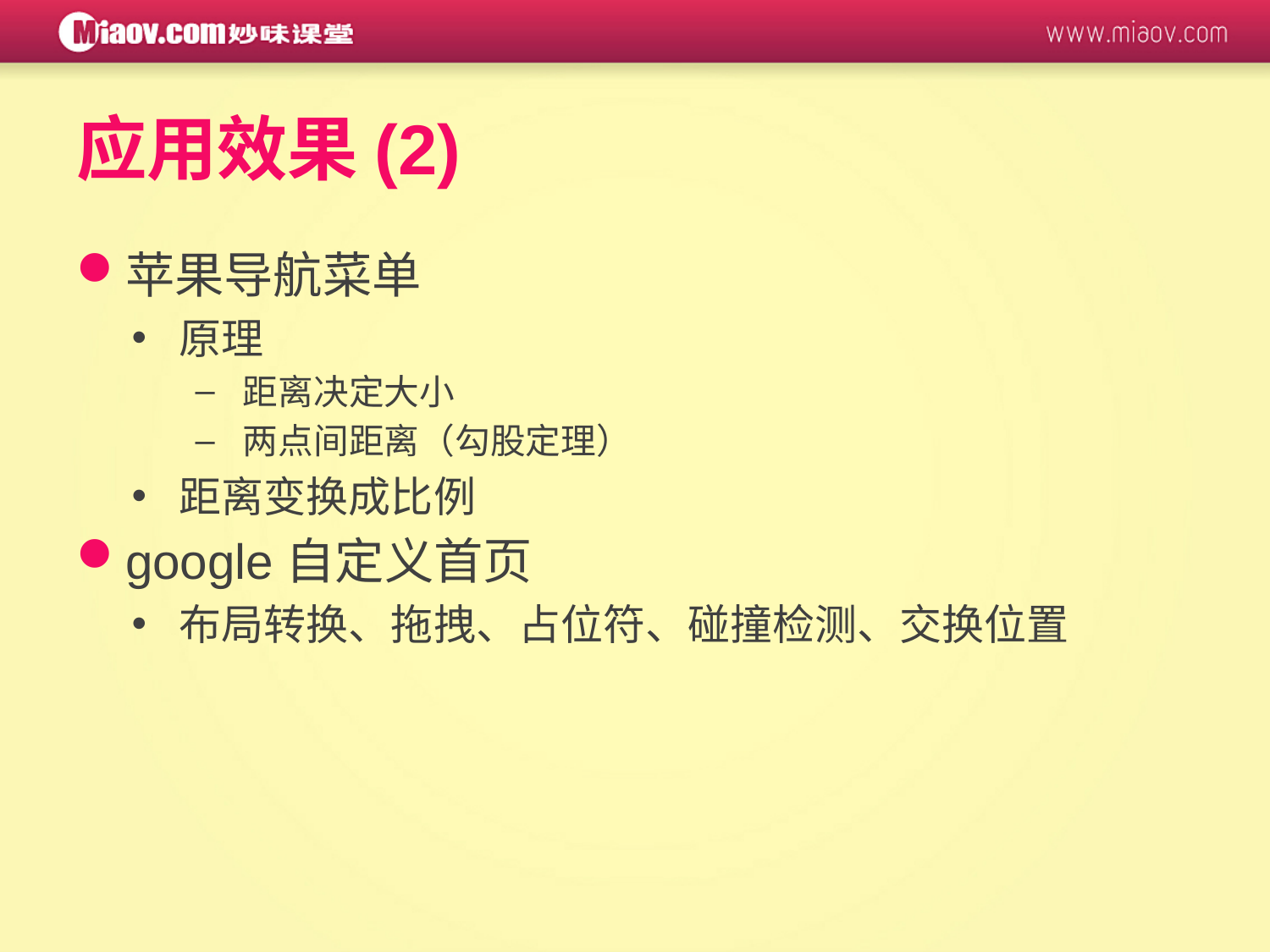

# 应用效果(2)
苹果导航菜单
原理
距离决定大小
两点间距离（勾股定理）
距离变换成比例
google自定义首页
布局转换、拖拽、占位符、碰撞检测、交换位置